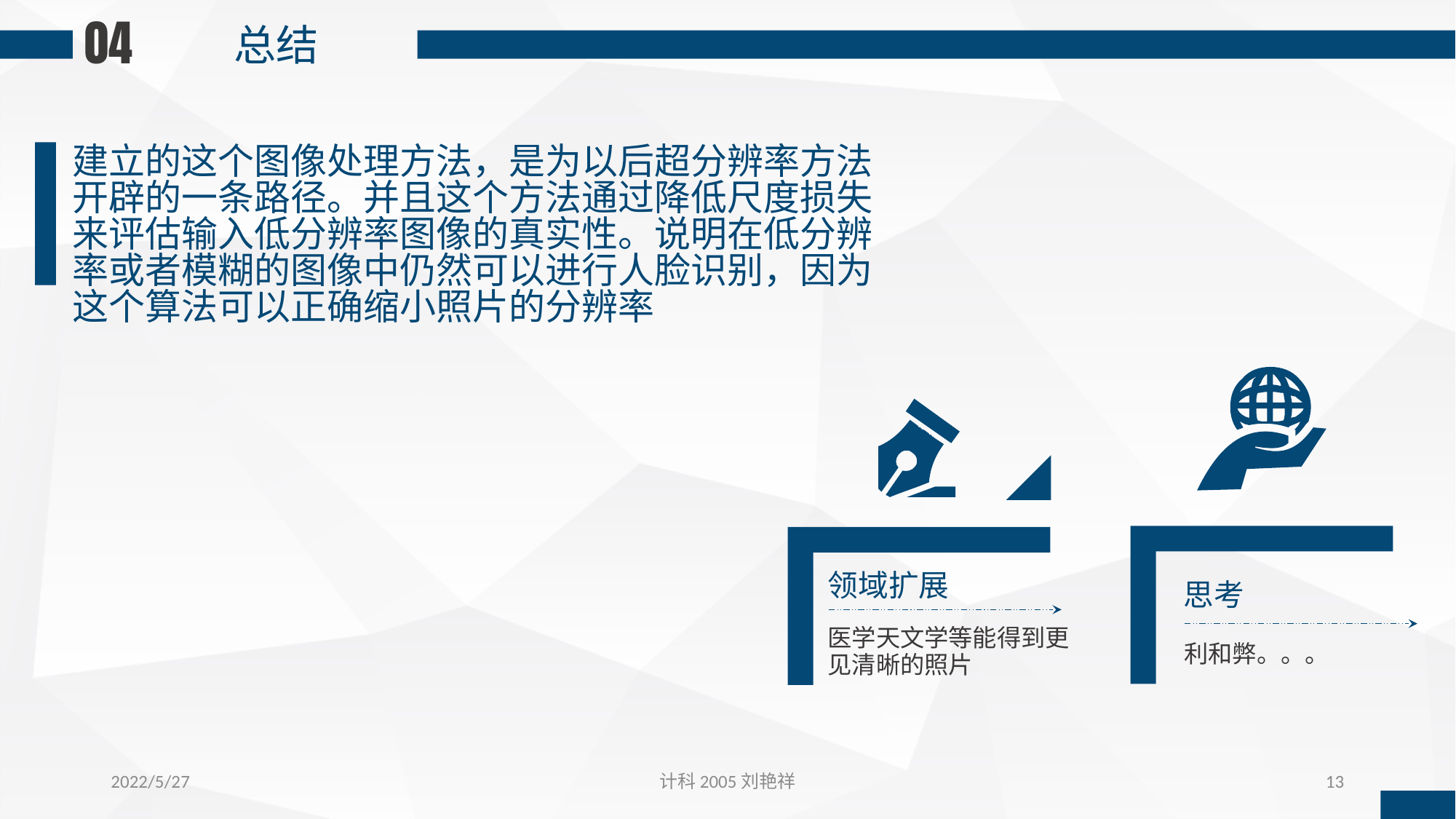

04
总结

建立的这个图像处理方法，是为以后超分辨率方法开辟的一条路径。并且这个方法通过降低尺度损失来评估输入低分辨率图像的真实性。说明在低分辨率或者模糊的图像中仍然可以进行人脸识别，因为这个算法可以正确缩小照片的分辨率

领域扩展
医学天文学等能得到更见清晰的照片
思考
利和弊。。。
2022/5/27
计科2005刘艳祥
13